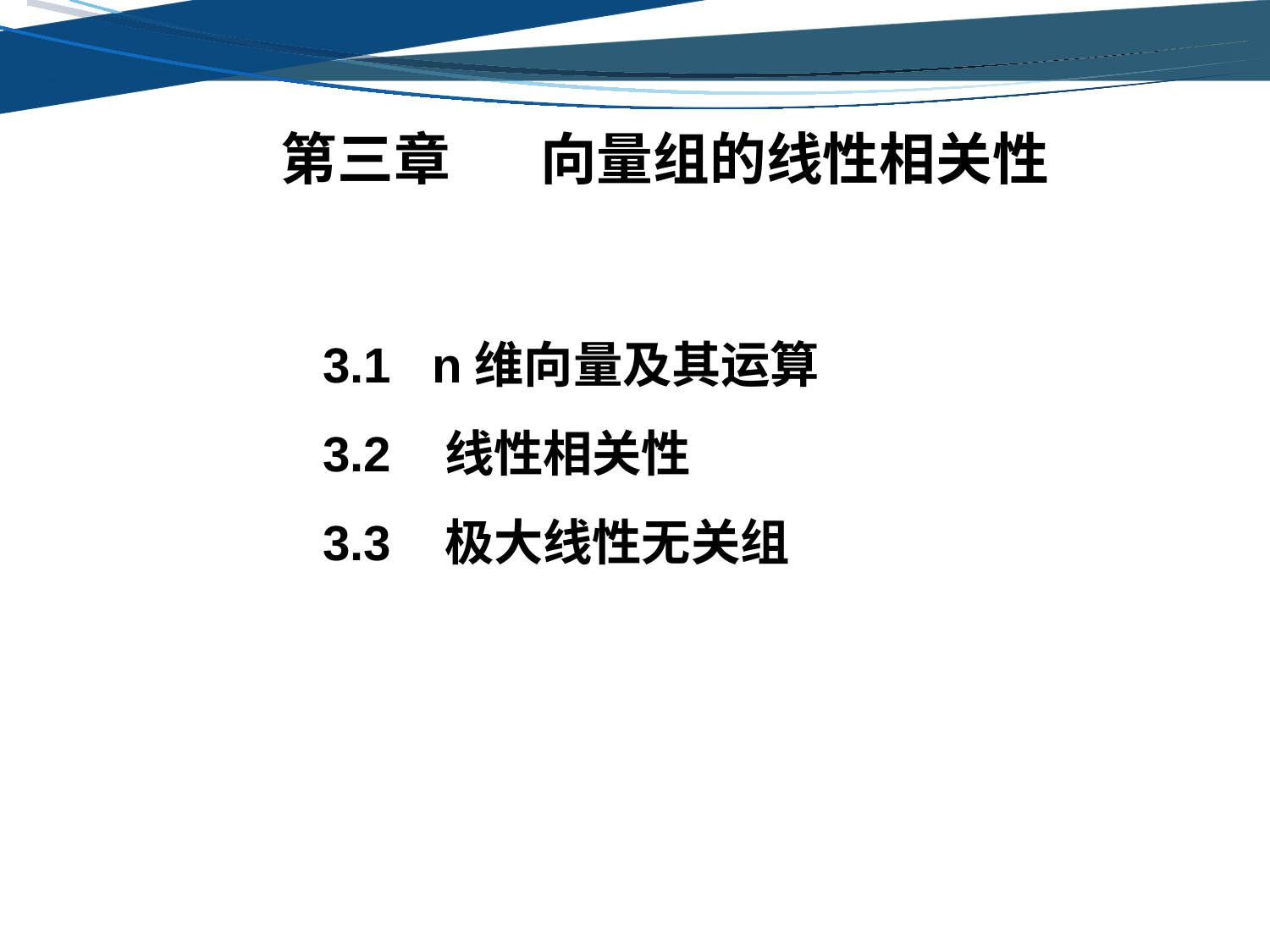

第三章       向量组的线性相关性
3.1   n维向量及其运算
3.2   线性相关性
3.3   极大线性无关组